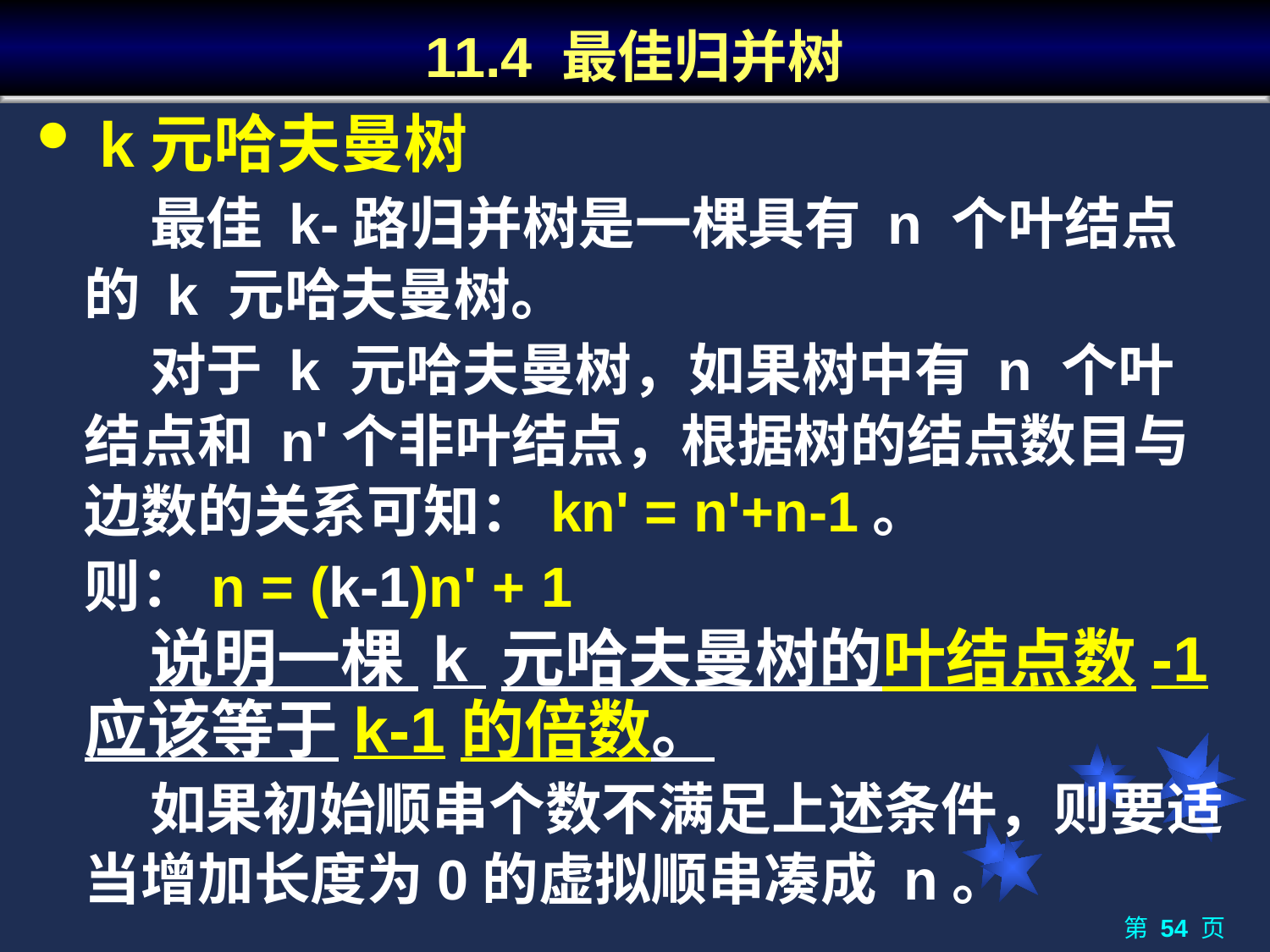

# 11.4 最佳归并树
k元哈夫曼树
	    最佳 k-路归并树是一棵具有 n 个叶结点的 k 元哈夫曼树。
	    对于 k 元哈夫曼树，如果树中有 n 个叶结点和 n'个非叶结点，根据树的结点数目与边数的关系可知：kn' = n'+n-1。
	则：n = (k-1)n' + 1
	    说明一棵 k 元哈夫曼树的叶结点数-1应该等于k-1的倍数。
	    如果初始顺串个数不满足上述条件，则要适当增加长度为0的虚拟顺串凑成 n。
第 54 页